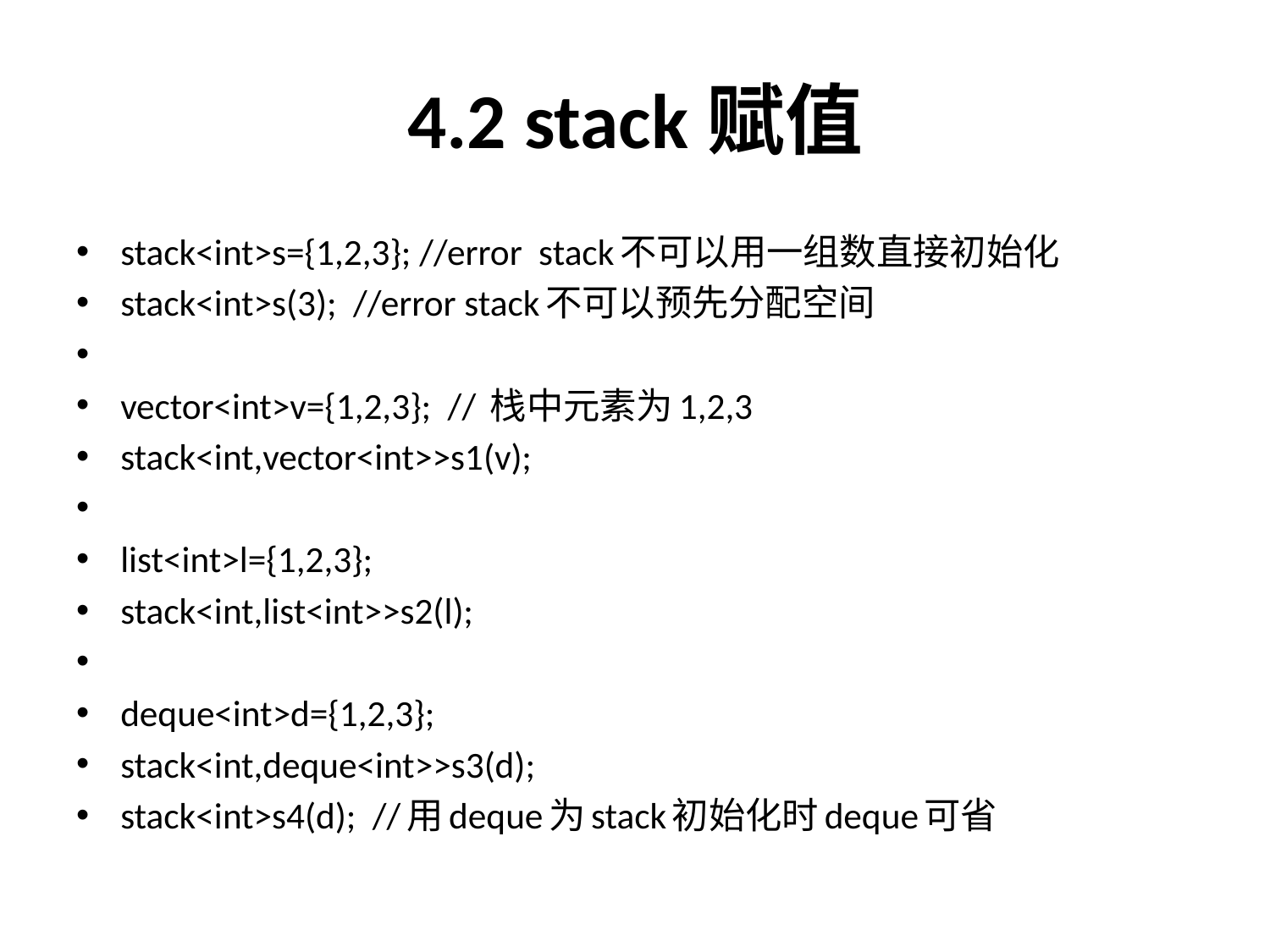

# 4.2 stack赋值
stack<int>s={1,2,3}; //error  stack不可以用一组数直接初始化
stack<int>s(3);  //error stack不可以预先分配空间

vector<int>v={1,2,3};  // 栈中元素为1,2,3
stack<int,vector<int>>s1(v);

list<int>l={1,2,3};
stack<int,list<int>>s2(l);

deque<int>d={1,2,3};
stack<int,deque<int>>s3(d);
stack<int>s4(d);  //用deque为stack初始化时deque可省